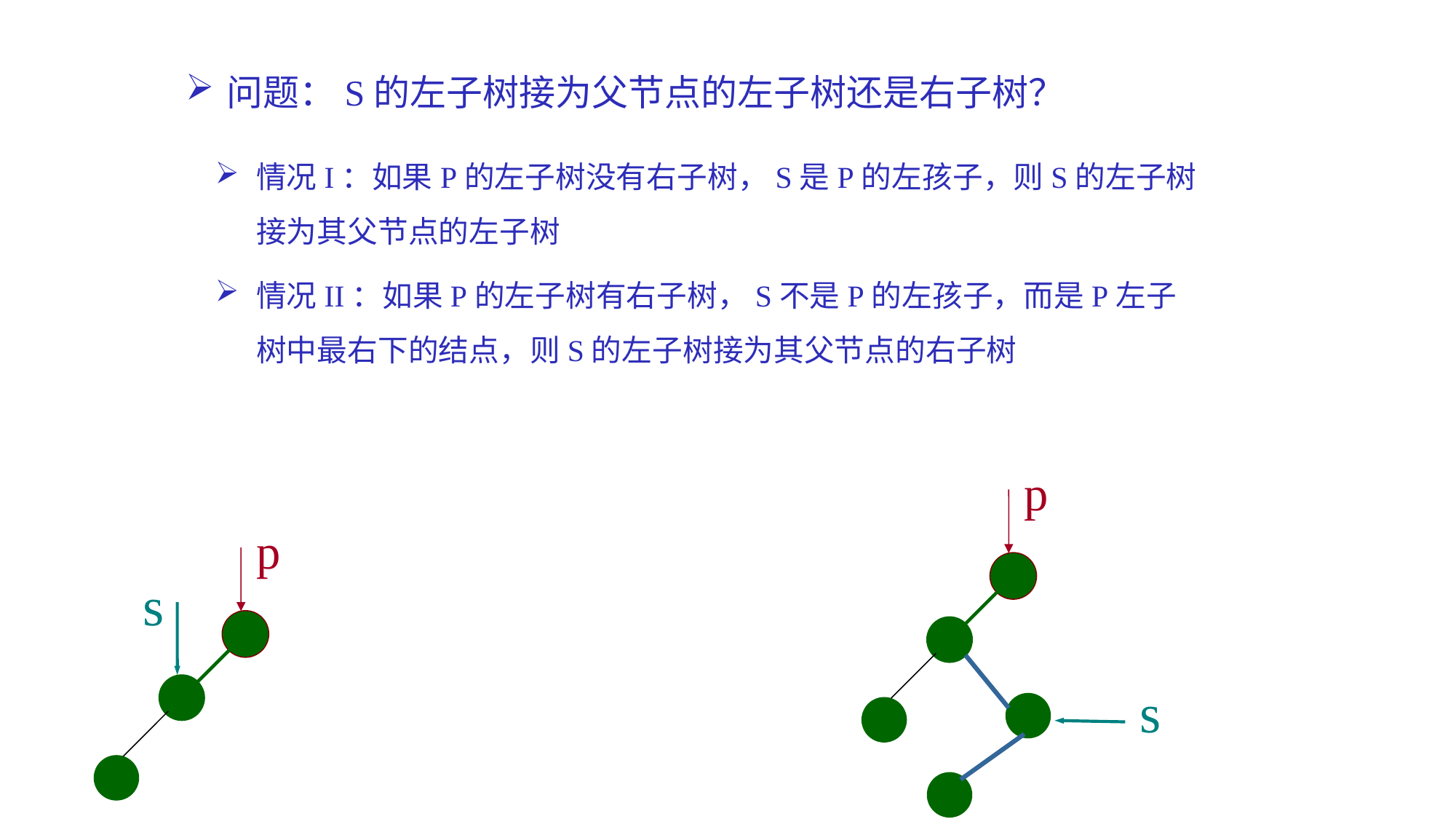

问题：S的左子树接为父节点的左子树还是右子树？
情况I：如果P的左子树没有右子树，S是P的左孩子，则S的左子树接为其父节点的左子树
情况II：如果P的左子树有右子树，S不是P的左孩子，而是P左子树中最右下的结点，则S的左子树接为其父节点的右子树
p

p

s

s